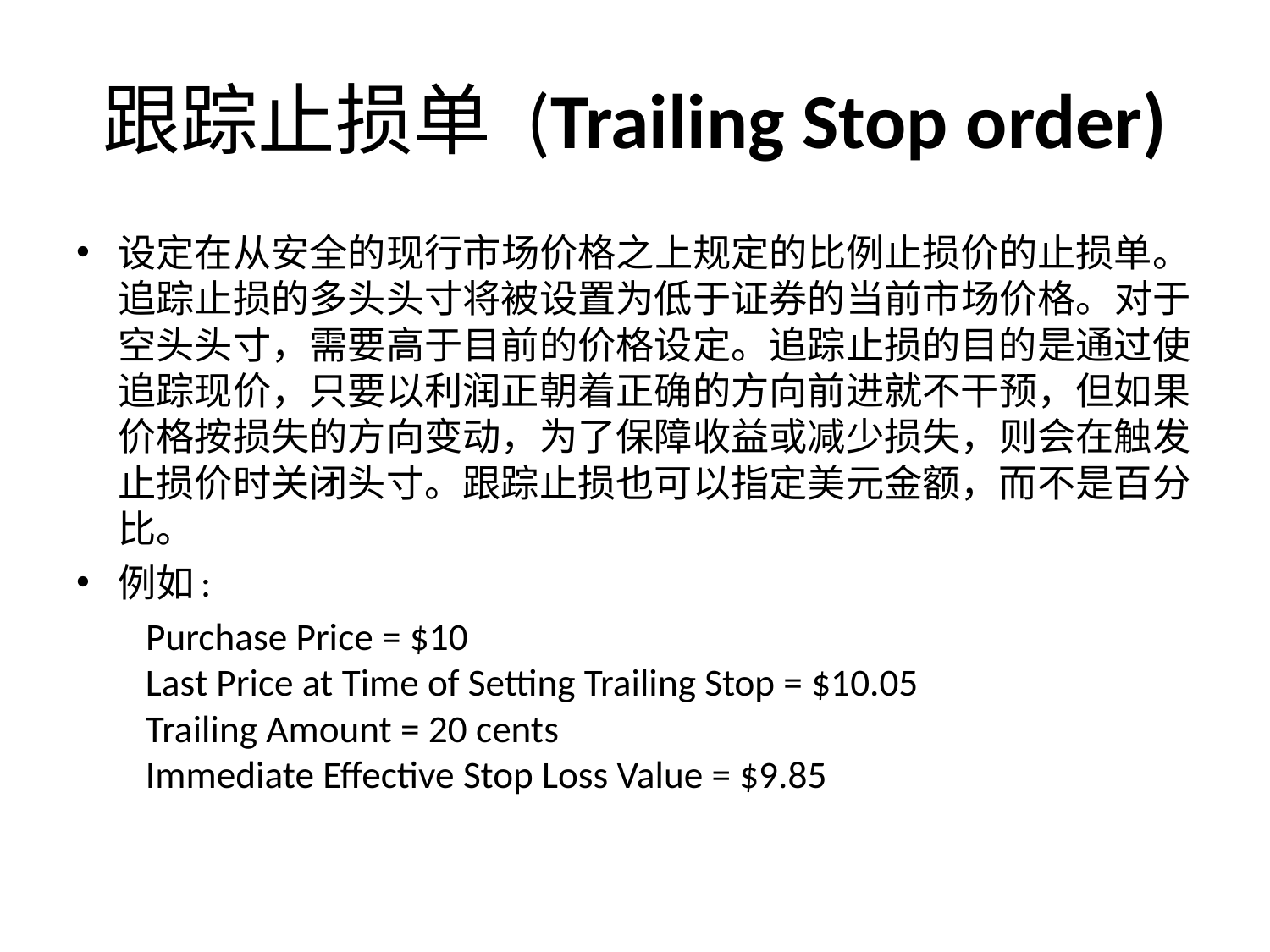

# 跟踪止损单 (Trailing Stop order)
设定在从安全的现行市场价格之上规定的比例止损价的止损单。追踪止损的多头头寸将被设置为低于证券的当前市场价格。对于空头头寸，需要高于目前的价格设定。追踪止损的目的是通过使追踪现价，只要以利润正朝着正确的方向前进就不干预，但如果价格按损失的方向变动，为了保障收益或减少损失，则会在触发止损价时关闭头寸。跟踪止损也可以指定美元金额，而不是百分比。
例如:
        Purchase Price = $10
        Last Price at Time of Setting Trailing Stop = $10.05
        Trailing Amount = 20 cents
        Immediate Effective Stop Loss Value = $9.85